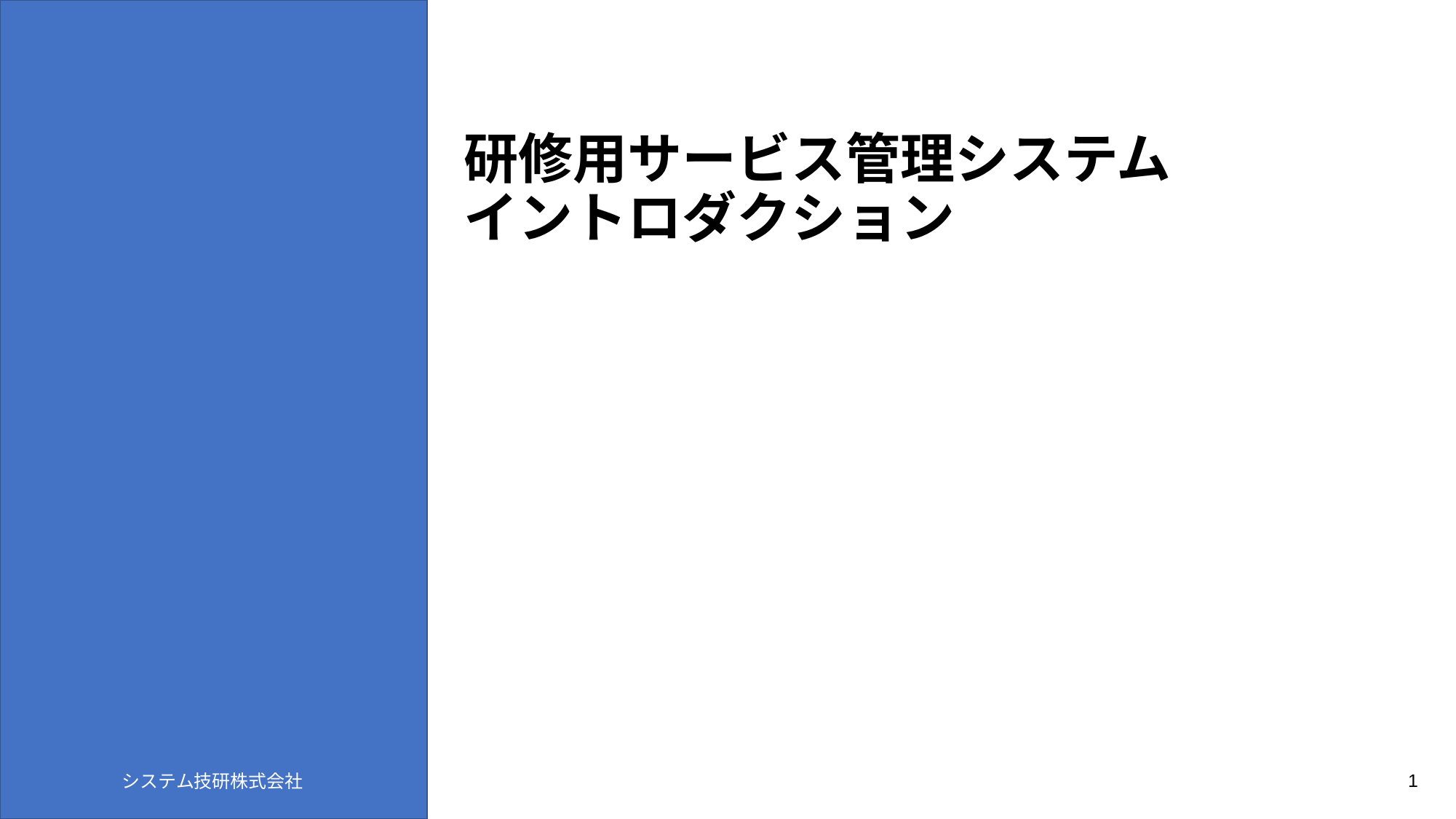

# 研修用サービス管理システム イントロダクション

1
システム技研株式会社